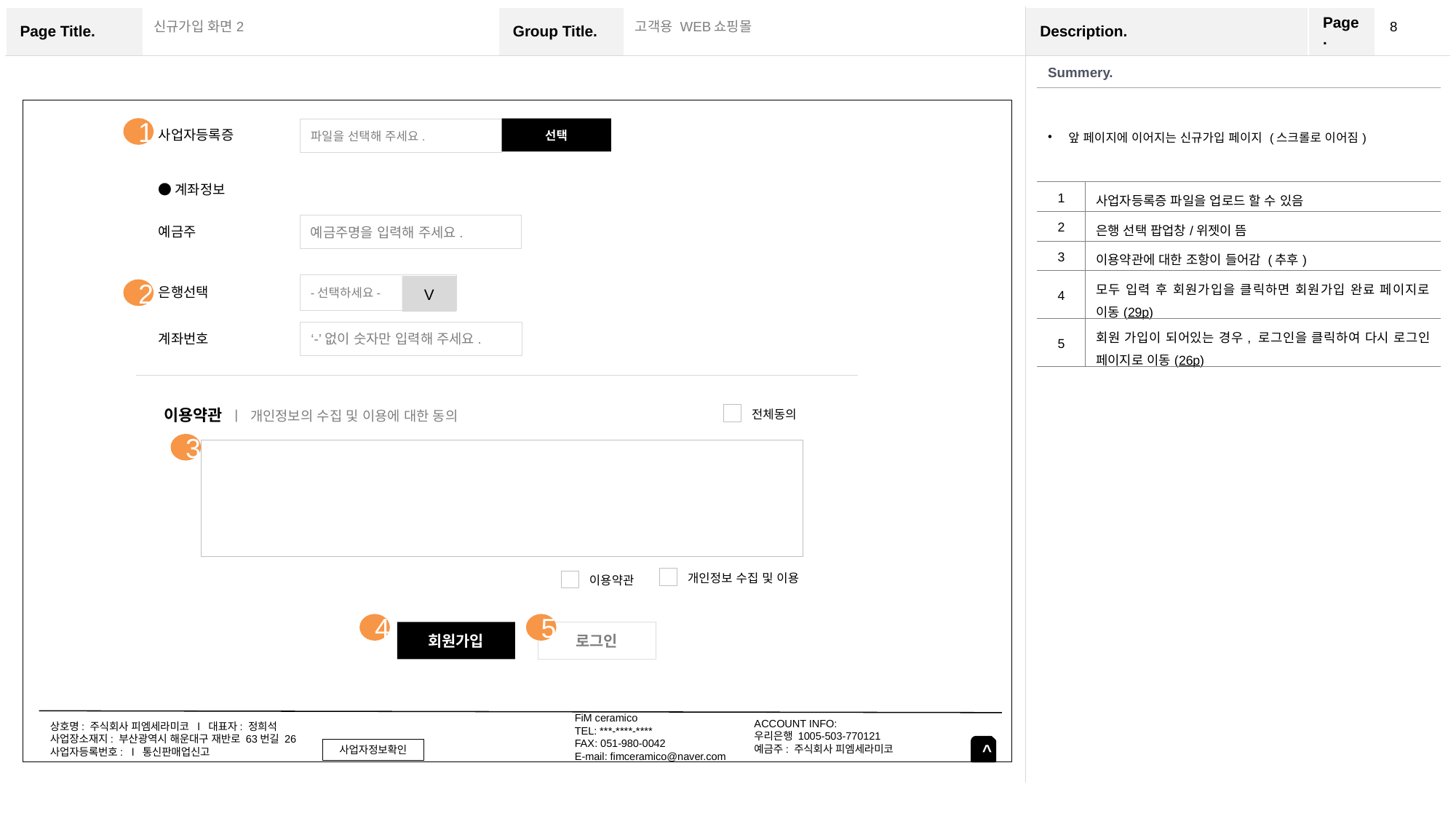

8
신규가입 화면2
고객용 WEB쇼핑몰
| Summery. |  |
| --- | --- |
| 앞 페이지에 이어지는 신규가입 페이지 (스크롤로 이어짐) |  |
| 1 | 사업자등록증 파일을 업로드 할 수 있음 |
| 2 | 은행 선택 팝업창/위젯이 뜸 |
| 3 | 이용약관에 대한 조항이 들어감 (추후) |
| 4 | 모두 입력 후 회원가입을 클릭하면 회원가입 완료 페이지로 이동(29p) |
| 5 | 회원 가입이 되어있는 경우, 로그인을 클릭하여 다시 로그인 페이지로 이동(26p) |

1
선택
파일을 선택해 주세요.
사업자등록증
FAQ
●계좌정보
예금주명을 입력해 주세요.
예금주
-선택하세요-
V
은행선택
2
‘-’없이 숫자만 입력해 주세요.
계좌번호
이용약관  ㅣ  개인정보의 수집 및 이용에 대한 동의
전체동의

3

개인정보 수집 및 이용

이용약관

4
5
회원가입
로그인
FiM ceramico
TEL: ***-****-****
FAX: 051-980-0042
E-mail: fimceramico@naver.com
ACCOUNT INFO:
우리은행 1005-503-770121
예금주: 주식회사 피엠세라미코
상호명: 주식회사 피엠세라미코  l  대표자: 정희석
사업장소재지: 부산광역시 해운대구 재반로 63번길 26
사업자등록번호:   l  통신판매업신고
^
사업자정보확인